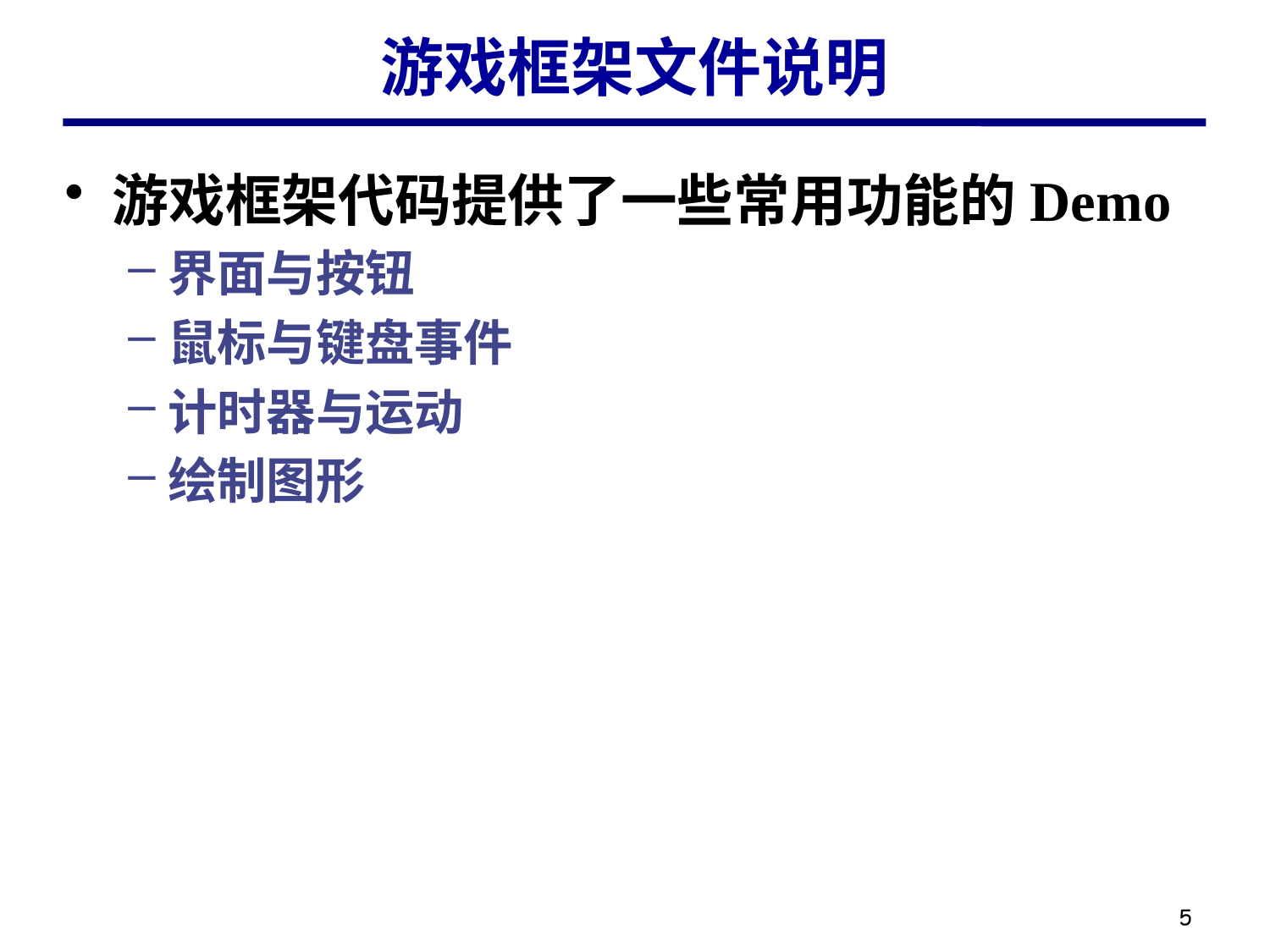

# 游戏框架文件说明
游戏框架代码提供了一些常用功能的Demo
界面与按钮
鼠标与键盘事件
计时器与运动
绘制图形